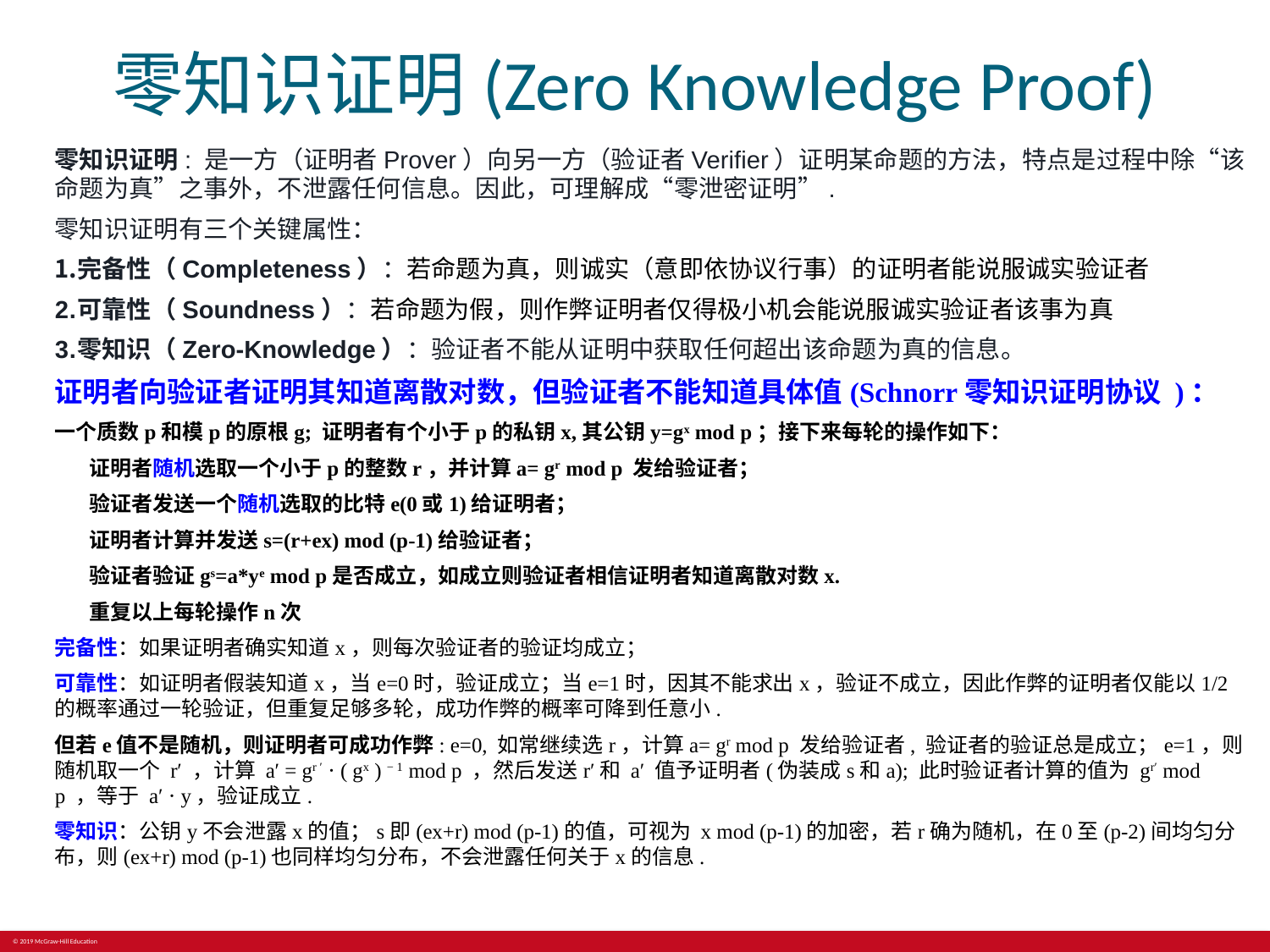

# 零知识证明(Zero Knowledge Proof)

零知识证明: 是一方（证明者Prover）向另一方（验证者Verifier）证明某命题的方法，特点是过程中除“该命题为真”之事外，不泄露任何信息。因此，可理解成“零泄密证明”.
零知识证明有三个关键属性：
完备性（Completeness）：若命题为真，则诚实（意即依协议行事）的证明者能说服诚实验证者
可靠性（Soundness）：若命题为假，则作弊证明者仅得极小机会能说服诚实验证者该事为真
零知识（Zero-Knowledge）：验证者不能从证明中获取任何超出该命题为真的信息。
证明者向验证者证明其知道离散对数，但验证者不能知道具体值(Schnorr零知识证明协议 )：
一个质数p和模p的原根g; 证明者有个小于p的私钥x,其公钥y=gx mod p；接下来每轮的操作如下：
      证明者随机选取一个小于p的整数r，并计算a= gr mod p 发给验证者；
      验证者发送一个随机选取的比特e(0或1)给证明者；
      证明者计算并发送s=(r+ex) mod (p-1)给验证者；
      验证者验证gs=a*ye mod p是否成立，如成立则验证者相信证明者知道离散对数x.
      重复以上每轮操作n次
完备性：如果证明者确实知道x，则每次验证者的验证均成立；
可靠性：如证明者假装知道x，当e=0时，验证成立；当e=1时，因其不能求出x，验证不成立，因此作弊的证明者仅能以1/2的概率通过一轮验证，但重复足够多轮，成功作弊的概率可降到任意小.
但若e值不是随机，则证明者可成功作弊: e=0, 如常继续选r，计算a= gr mod p 发给验证者, 验证者的验证总是成立；e=1，则随机取一个 r′ ，计算 a′ = gr ′ ⋅ ( gx ) − 1 mod p ，然后发送r′和 a′ 值予证明者(伪装成s和a); 此时验证者计算的值为 gr′ mod p ，等于 a′ ⋅ y，验证成立.
零知识：公钥y不会泄露x的值；s即(ex+r) mod (p-1)的值，可视为 x mod (p-1)的加密，若r确为随机，在0至(p-2)间均匀分布，则(ex+r) mod (p-1)也同样均匀分布，不会泄露任何关于x的信息.